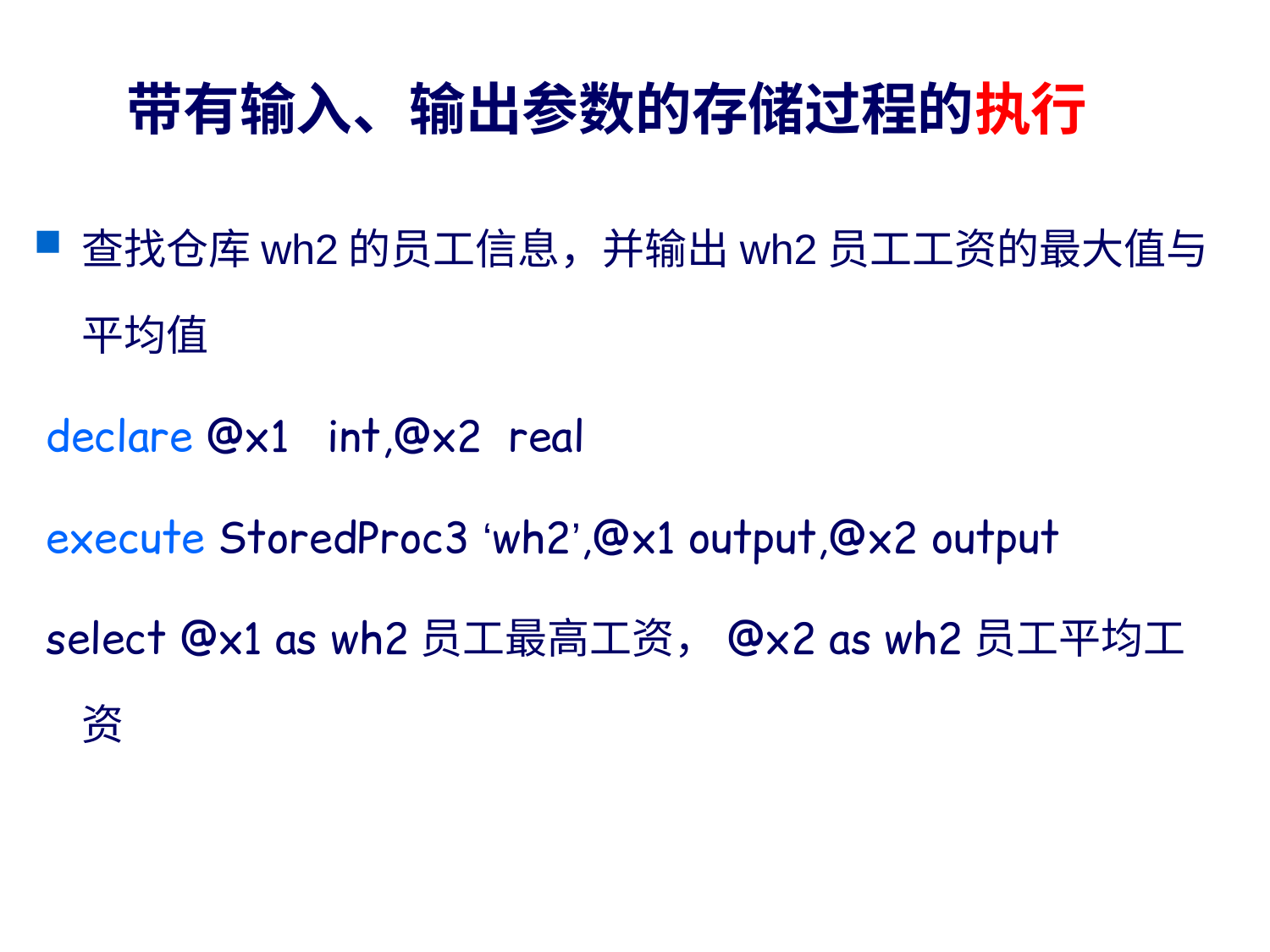

# 带有输入、输出参数的存储过程的执行
查找仓库wh2的员工信息，并输出wh2员工工资的最大值与平均值
 declare @x1   int,@x2  real
 execute StoredProc3 ‘wh2’,@x1 output,@x2 output
 select @x1 as wh2员工最高工资，@x2 as wh2员工平均工资